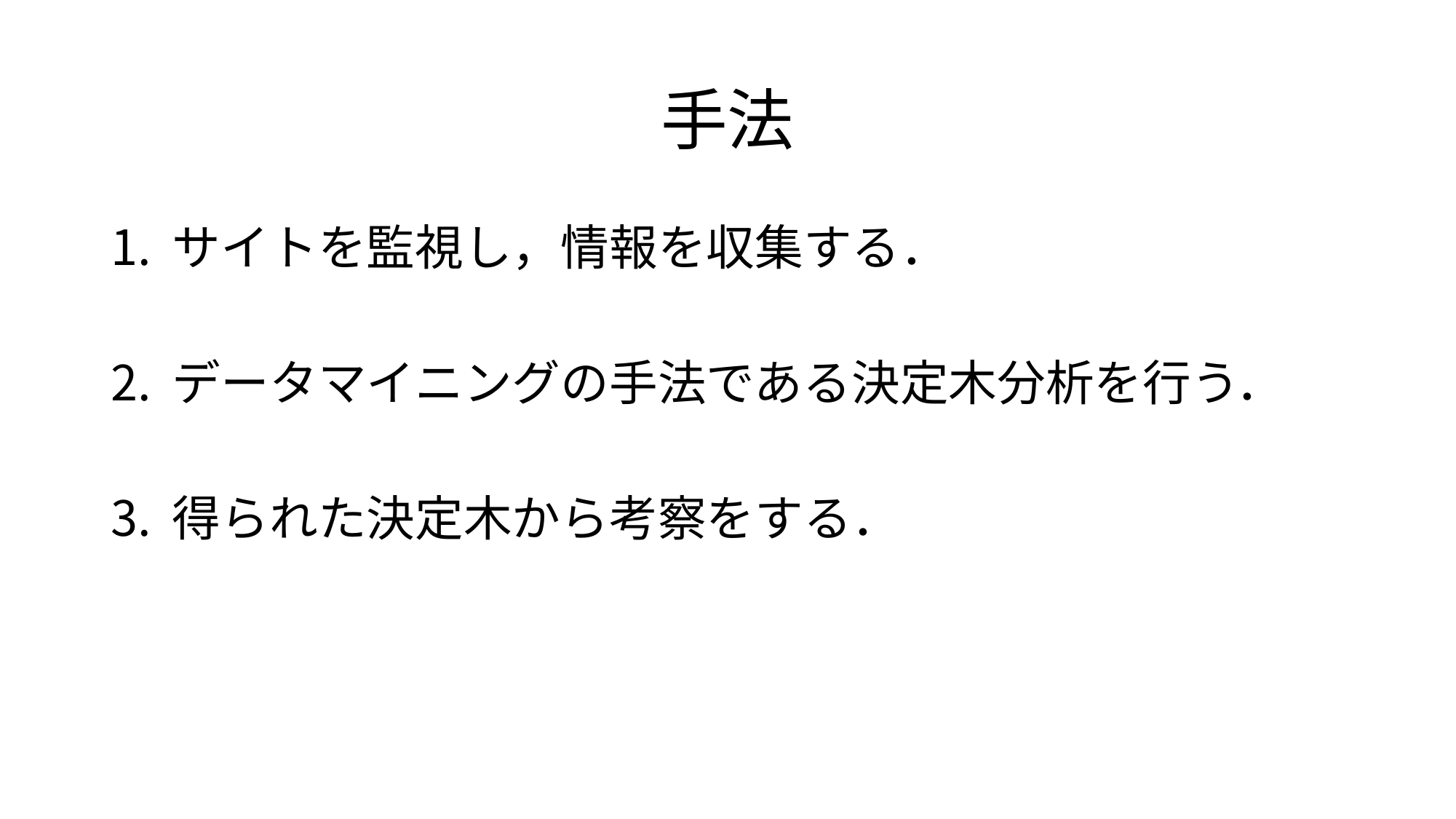

# 手法
サイトを監視し，情報を収集する．

データマイニングの手法である決定木分析を行う．

得られた決定木から考察をする．